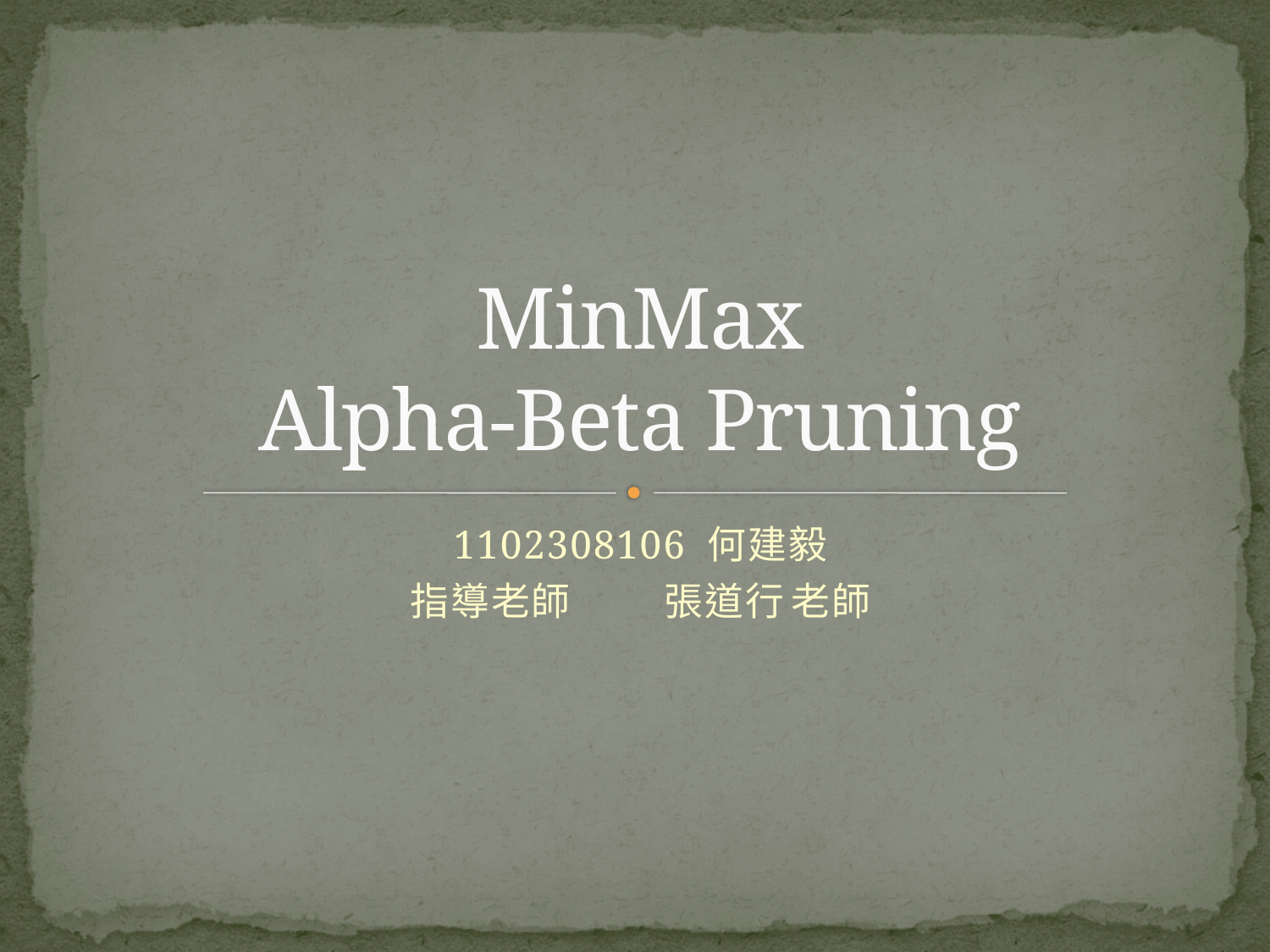

# MinMax Alpha-Beta Pruning
1102308106	何建毅
指導老師	張道行	老師